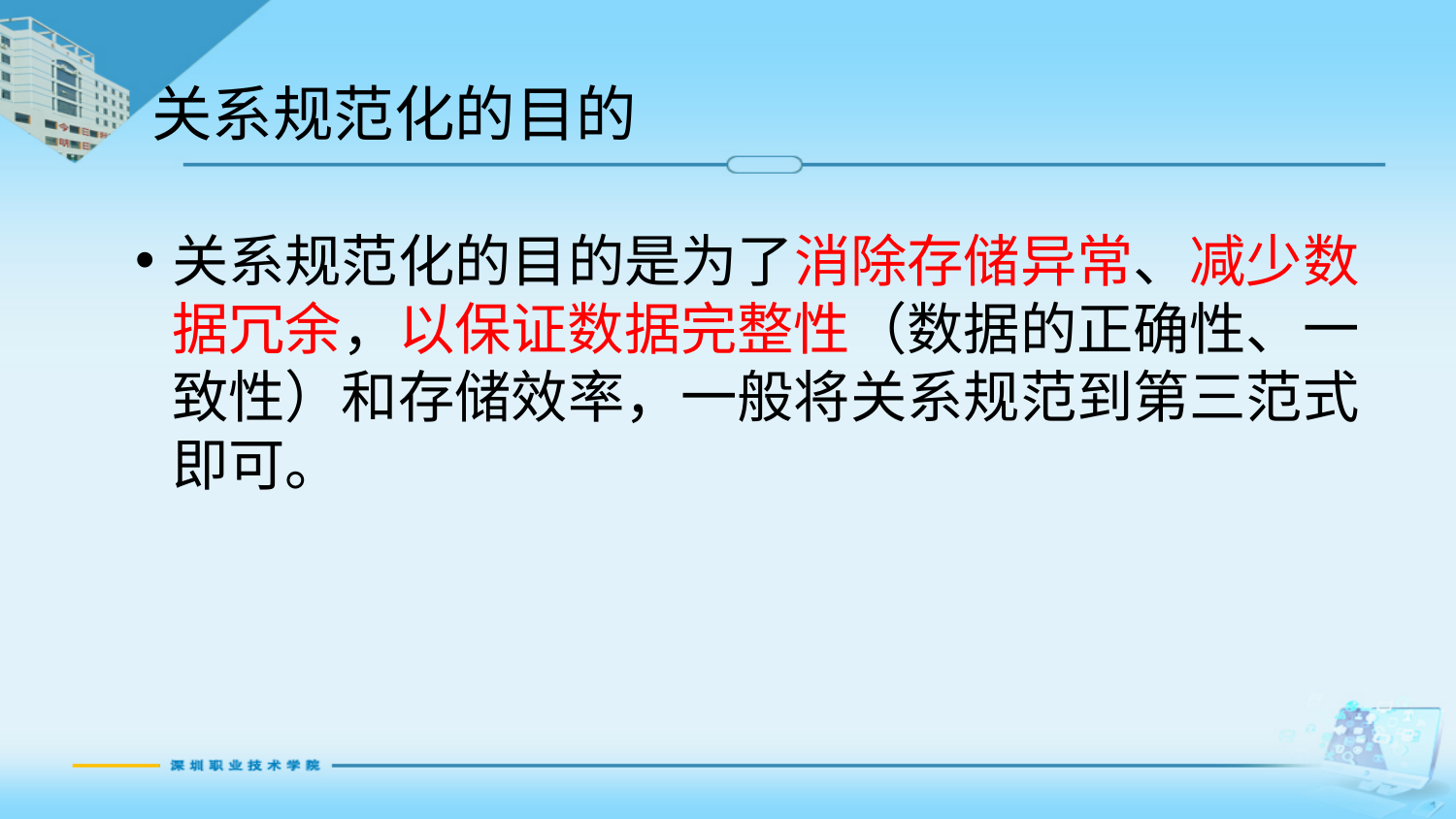

# 关系规范化的目的
关系规范化的目的是为了消除存储异常、减少数据冗余，以保证数据完整性（数据的正确性、一致性）和存储效率，一般将关系规范到第三范式即可。